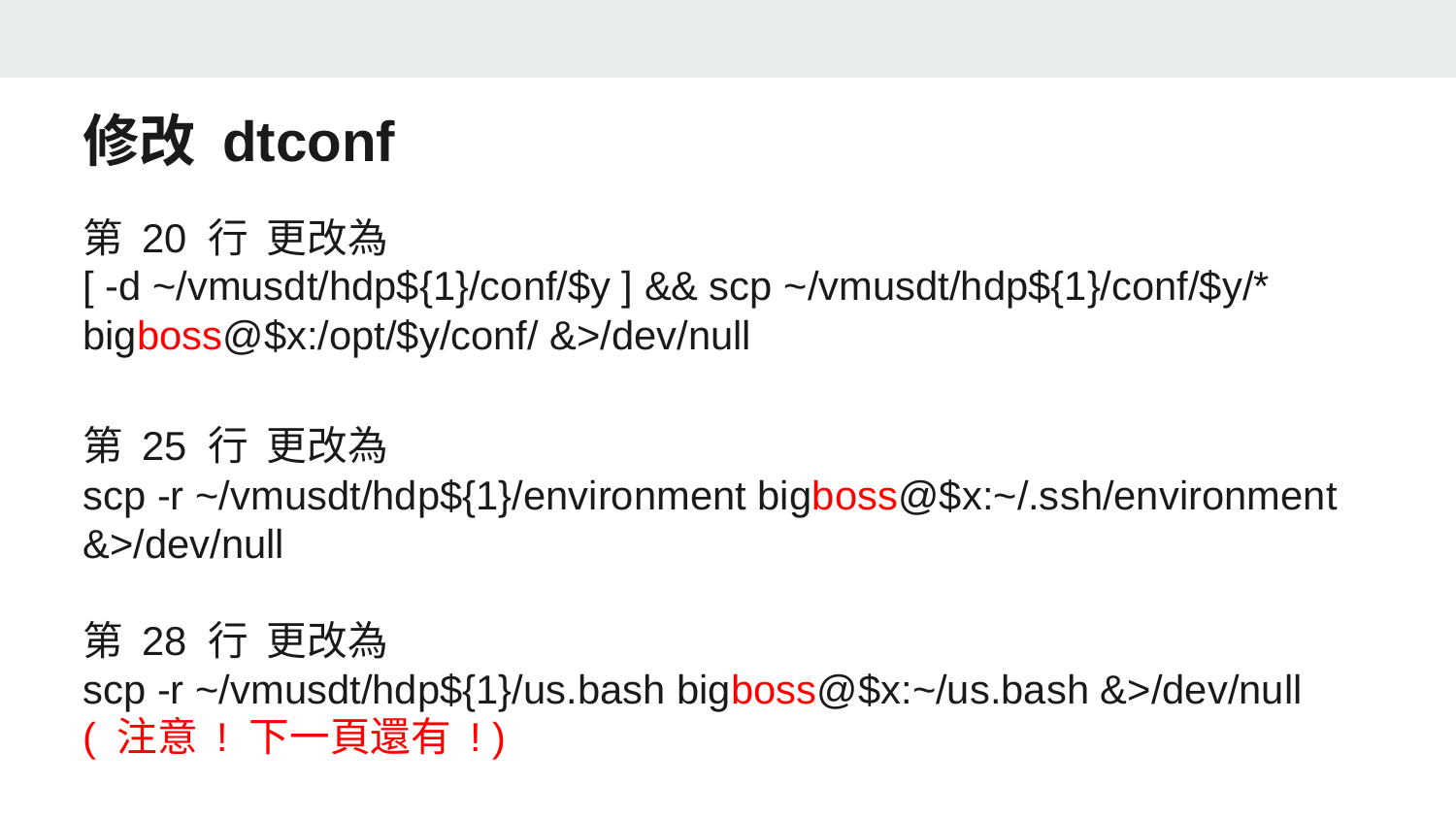

修改 dtconf
第 20 行  更改為
[ -d ~/vmusdt/hdp${1}/conf/$y ] && scp ~/vmusdt/hdp${1}/conf/$y/* bigboss@$x:/opt/$y/conf/ &>/dev/null

第 25 行  更改為
scp -r ~/vmusdt/hdp${1}/environment bigboss@$x:~/.ssh/environment &>/dev/null
第 28 行  更改為
scp -r ~/vmusdt/hdp${1}/us.bash bigboss@$x:~/us.bash &>/dev/null
( 注意 ! 下一頁還有 ! )